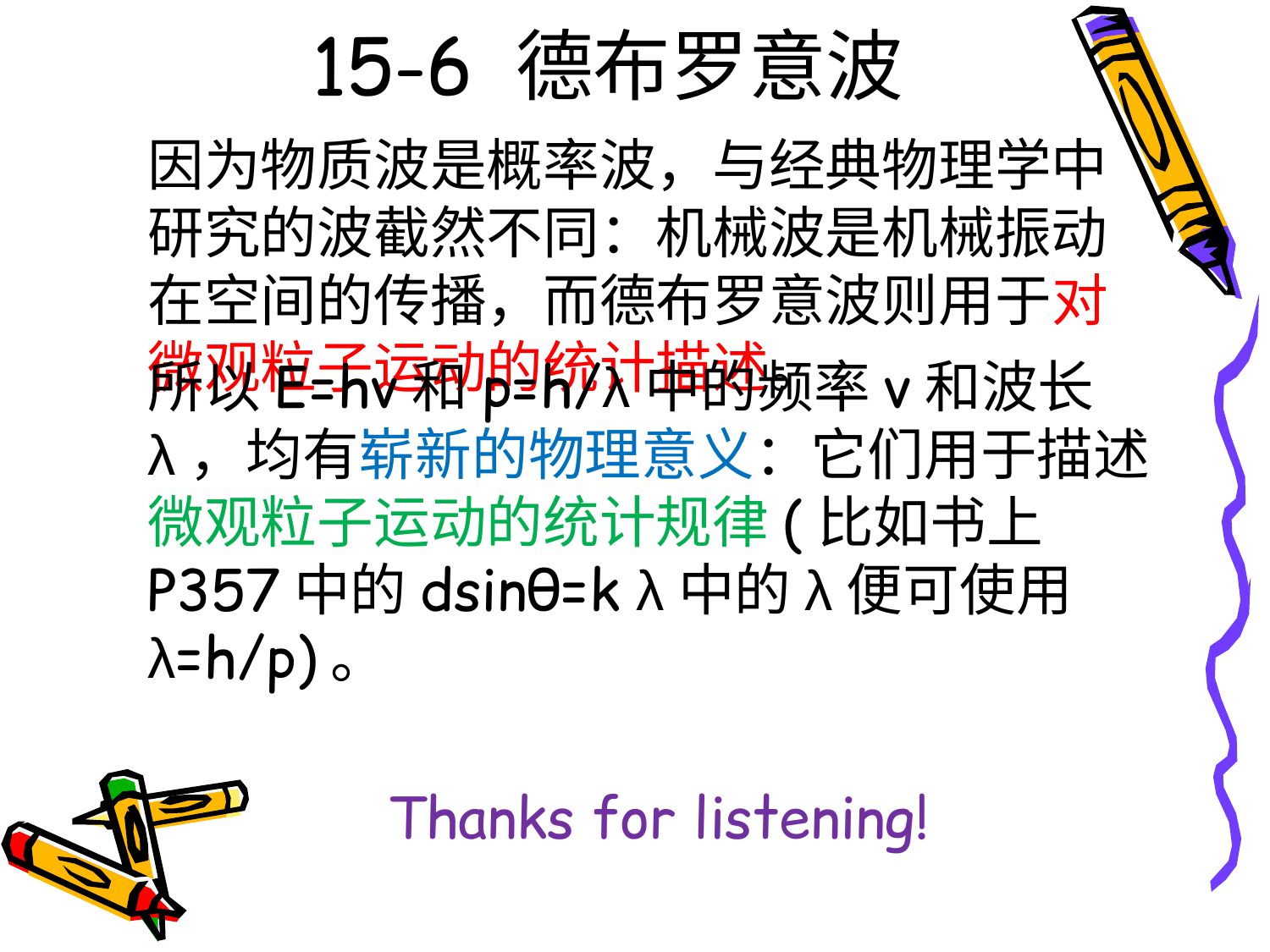

15-6 德布罗意波
因为物质波是概率波，与经典物理学中研究的波截然不同：机械波是机械振动在空间的传播，而德布罗意波则用于对微观粒子运动的统计描述。
所以E=hv和p=h/λ中的频率v和波长λ，均有崭新的物理意义：它们用于描述微观粒子运动的统计规律(比如书上P357中的dsinθ=k λ中的λ便可使用λ=h/p)。
Thanks for listening!